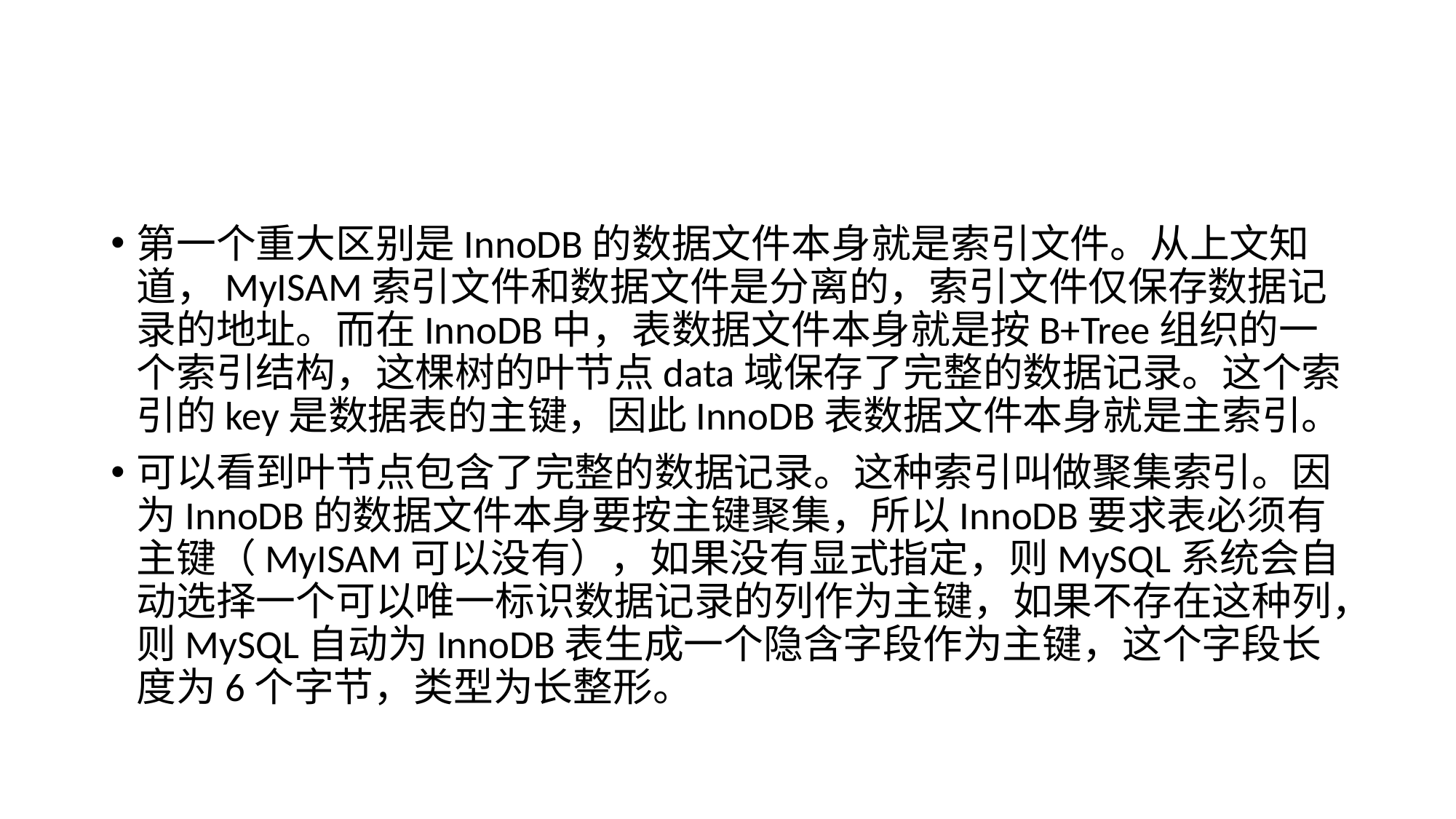

#
第一个重大区别是InnoDB的数据文件本身就是索引文件。从上文知道，MyISAM索引文件和数据文件是分离的，索引文件仅保存数据记录的地址。而在InnoDB中，表数据文件本身就是按B+Tree组织的一个索引结构，这棵树的叶节点data域保存了完整的数据记录。这个索引的key是数据表的主键，因此InnoDB表数据文件本身就是主索引。
可以看到叶节点包含了完整的数据记录。这种索引叫做聚集索引。因为InnoDB的数据文件本身要按主键聚集，所以InnoDB要求表必须有主键（MyISAM可以没有），如果没有显式指定，则MySQL系统会自动选择一个可以唯一标识数据记录的列作为主键，如果不存在这种列，则MySQL自动为InnoDB表生成一个隐含字段作为主键，这个字段长度为6个字节，类型为长整形。